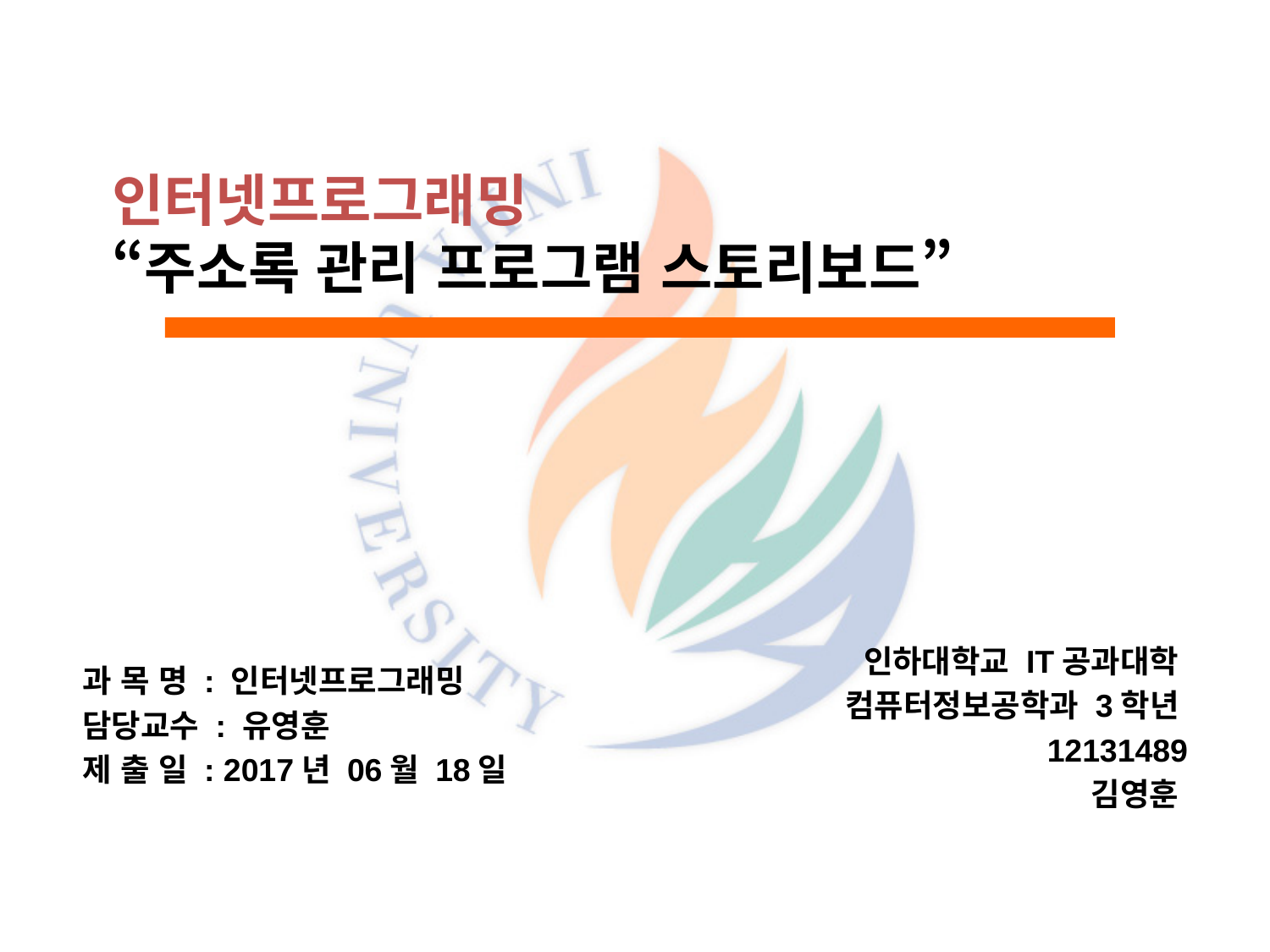

# 인터넷프로그래밍 “주소록 관리 프로그램 스토리보드”
인하대학교 IT공과대학
컴퓨터정보공학과 3학년
12131489
김영훈
과 목 명 : 인터넷프로그래밍
담당교수 : 유영훈
제 출 일 : 2017년 06월 18일